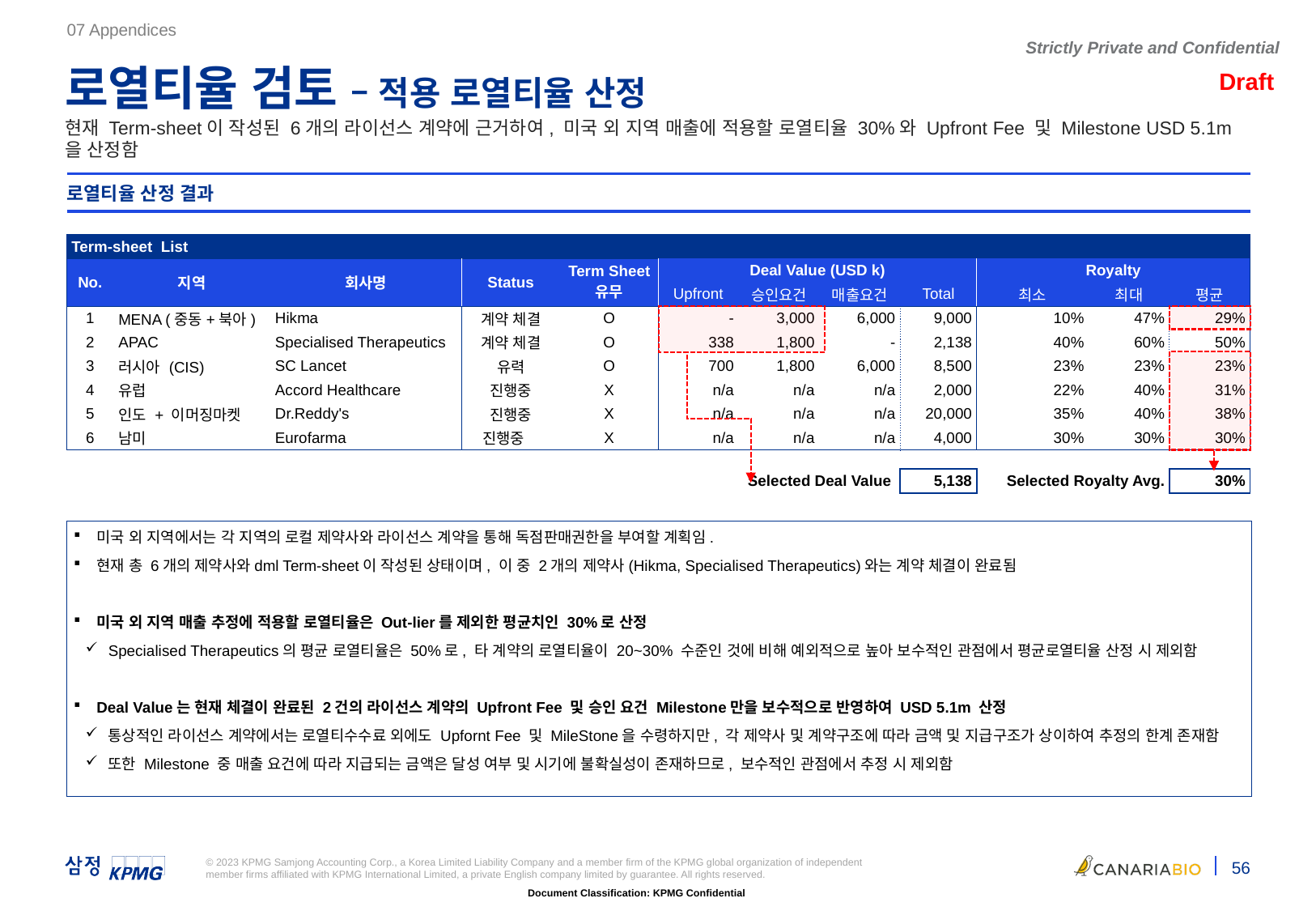

07 Appendices

로열티율 검토 – 적용 로열티율 산정
현재 Term-sheet이 작성된 6개의 라이선스 계약에 근거하여, 미국 외 지역 매출에 적용할 로열티율 30%와 Upfront Fee 및 Milestone USD 5.1m을 산정함
로열티율 산정 결과
| Term-sheet List |  |  |  |  |  |  |  |  |  |  |  |
| --- | --- | --- | --- | --- | --- | --- | --- | --- | --- | --- | --- |
| No. | 지역 | 회사명 | Status | Term Sheet 유무 | Deal Value (USD k) |  |  |  | Royalty |  |  |
|  |  |  |  |  | Upfront | 승인요건 | 매출요건 | Total | 최소 | 최대 | 평균 |
| 1 | MENA (중동+북아) | Hikma | 계약 체결 | O | - | 3,000 | 6,000 | 9,000 | 10% | 47% | 29% |
| 2 | APAC | Specialised Therapeutics | 계약 체결 | O | 338 | 1,800 | - | 2,138 | 40% | 60% | 50% |
| 3 | 러시아 (CIS) | SC Lancet | 유력 | O | 700 | 1,800 | 6,000 | 8,500 | 23% | 23% | 23% |
| 4 | 유럽 | Accord Healthcare | 진행중 | X | n/a | n/a | n/a | 2,000 | 22% | 40% | 31% |
| 5 | 인도 + 이머징마켓 | Dr.Reddy's | 진행중 | X | n/a | n/a | n/a | 20,000 | 35% | 40% | 38% |
| 6 | 남미 | Eurofarma | 진행중 | X | n/a | n/a | n/a | 4,000 | 30% | 30% | 30% |
|  |  |  |  |  |  |  |  |  |  |  |  |
|  |  |  |  |  | Selected Deal Value |  | Selected Deal Value | 5,138 | Selected Royalty Avg. | Selected Royalty Avg. | 30% |

미국 외 지역에서는 각 지역의 로컬 제약사와 라이선스 계약을 통해 독점판매권한을 부여할 계획임.
현재 총 6개의 제약사와dml Term-sheet이 작성된 상태이며, 이 중 2개의 제약사(Hikma, Specialised Therapeutics)와는 계약 체결이 완료됨

미국 외 지역 매출 추정에 적용할 로열티율은 Out-lier를 제외한 평균치인 30%로 산정
Specialised Therapeutics의 평균 로열티율은 50%로, 타 계약의 로열티율이 20~30% 수준인 것에 비해 예외적으로 높아 보수적인 관점에서 평균로열티율 산정 시 제외함

Deal Value는 현재 체결이 완료된 2건의 라이선스 계약의 Upfront Fee 및 승인 요건 Milestone만을 보수적으로 반영하여 USD 5.1m 산정
통상적인 라이선스 계약에서는 로열티수수료 외에도 Upfornt Fee 및 MileStone을 수령하지만, 각 제약사 및 계약구조에 따라 금액 및 지급구조가 상이하여 추정의 한계 존재함
또한 Milestone 중 매출 요건에 따라 지급되는 금액은 달성 여부 및 시기에 불확실성이 존재하므로, 보수적인 관점에서 추정 시 제외함